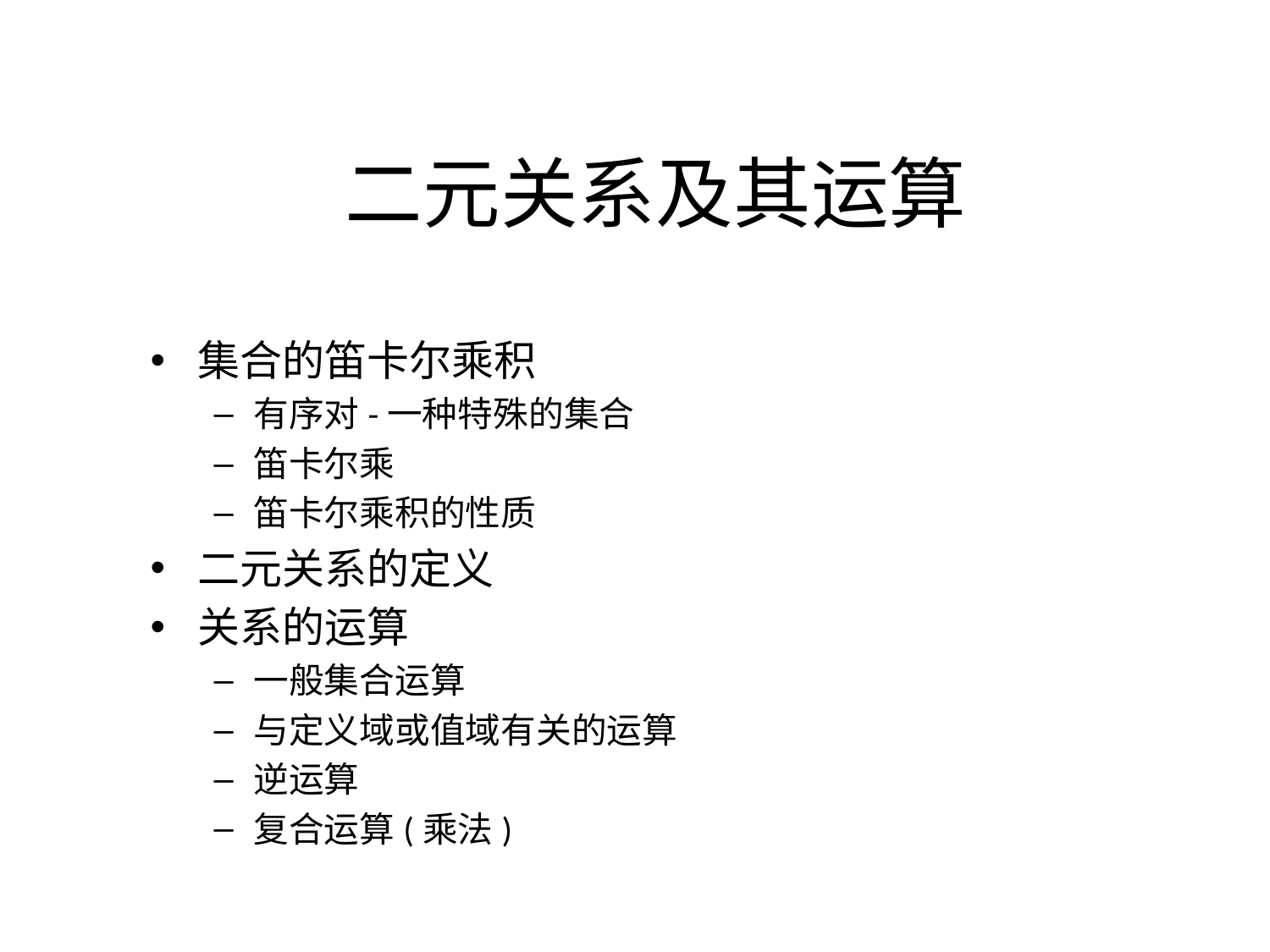

# 二元关系及其运算
集合的笛卡尔乘积
有序对-一种特殊的集合
笛卡尔乘
笛卡尔乘积的性质
二元关系的定义
关系的运算
一般集合运算
与定义域或值域有关的运算
逆运算
复合运算(乘法)